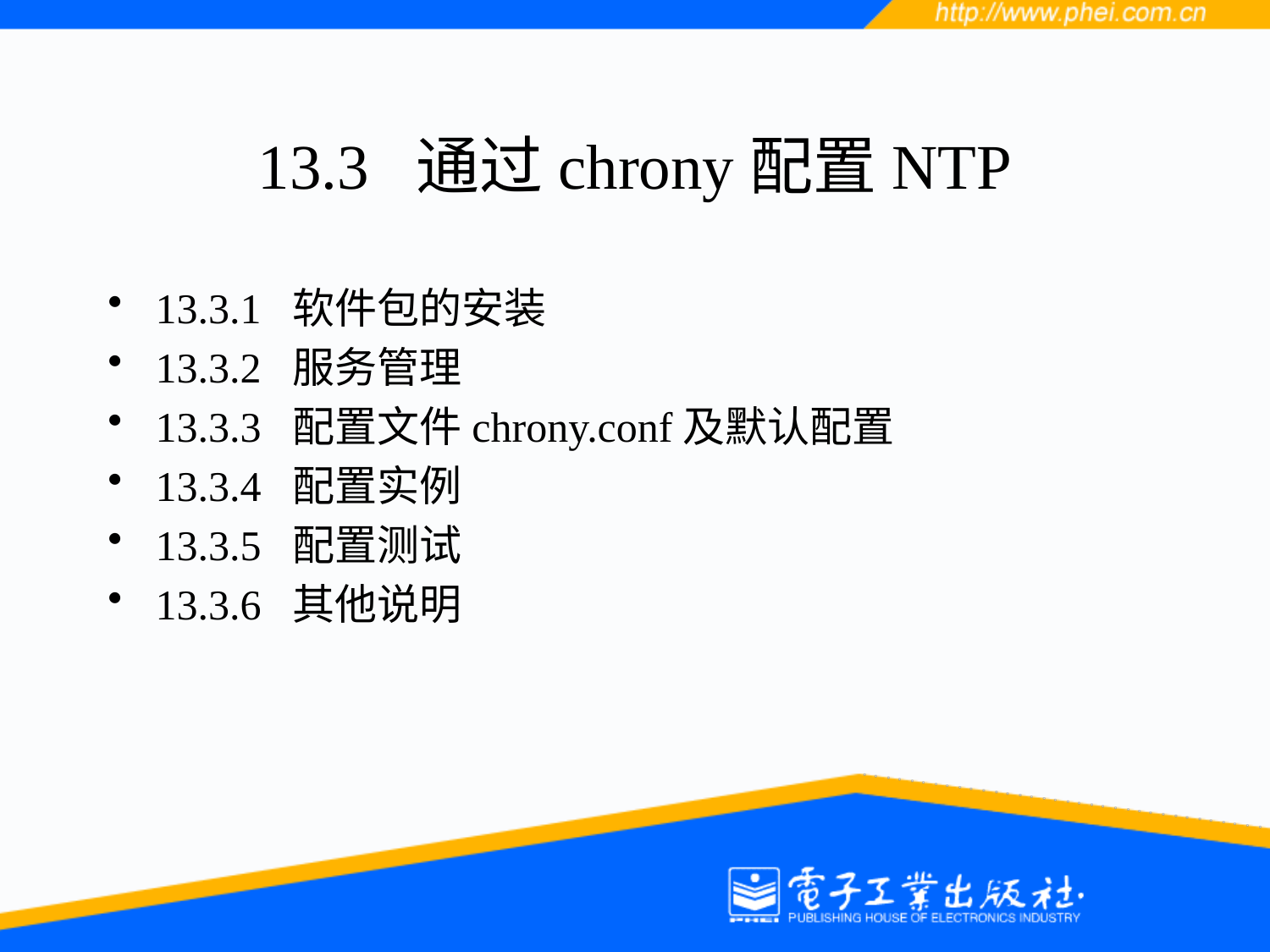

# 13.3  通过chrony配置NTP
13.3.1  软件包的安装
13.3.2  服务管理
13.3.3  配置文件chrony.conf及默认配置
13.3.4  配置实例
13.3.5  配置测试
13.3.6  其他说明